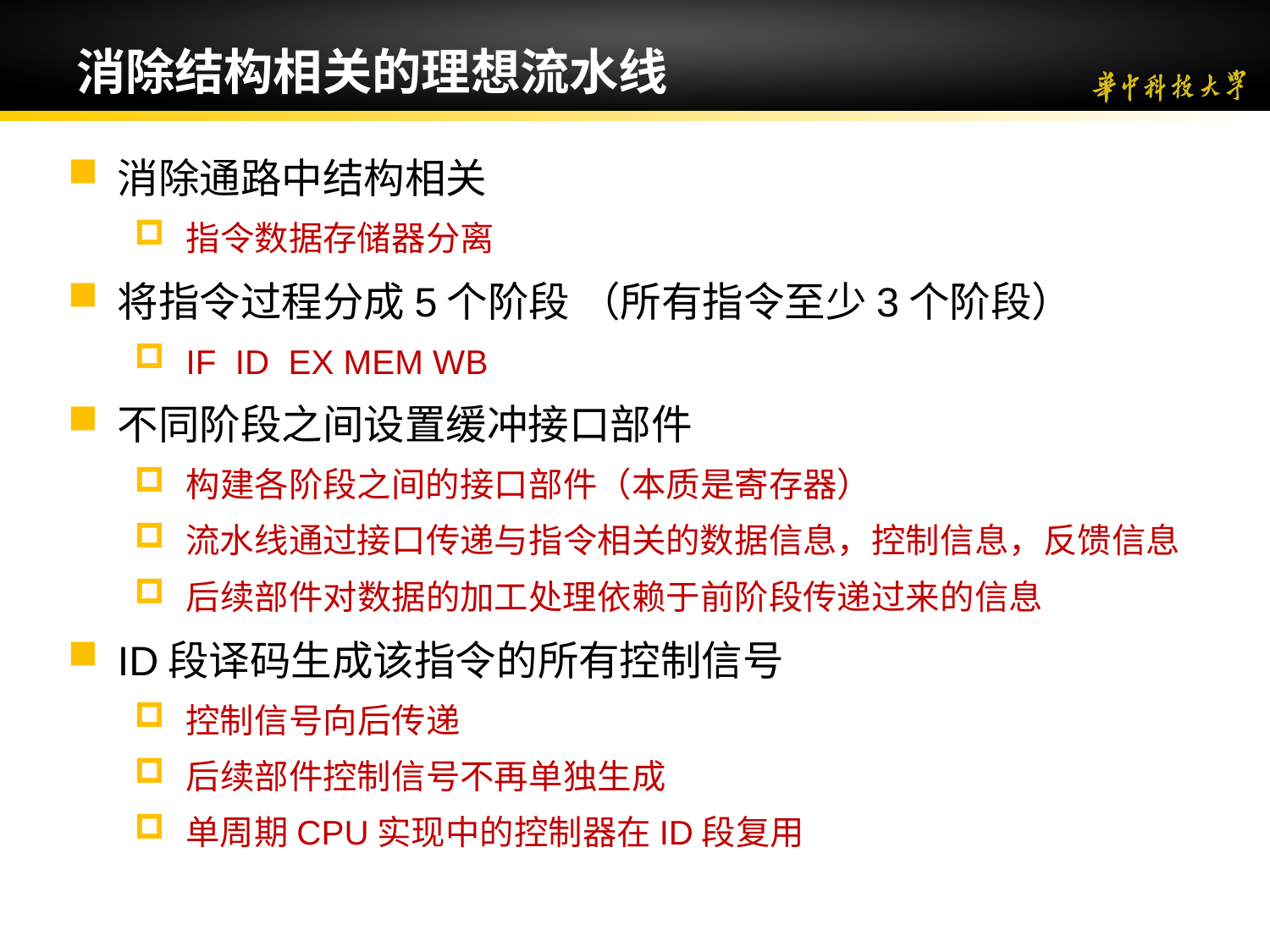

# 消除结构相关的理想流水线
消除通路中结构相关
指令数据存储器分离
将指令过程分成5个阶段 （所有指令至少3个阶段）
IF  ID  EX MEM WB
不同阶段之间设置缓冲接口部件
构建各阶段之间的接口部件（本质是寄存器）
流水线通过接口传递与指令相关的数据信息，控制信息，反馈信息
后续部件对数据的加工处理依赖于前阶段传递过来的信息
ID段译码生成该指令的所有控制信号
控制信号向后传递
后续部件控制信号不再单独生成
单周期CPU实现中的控制器在ID段复用